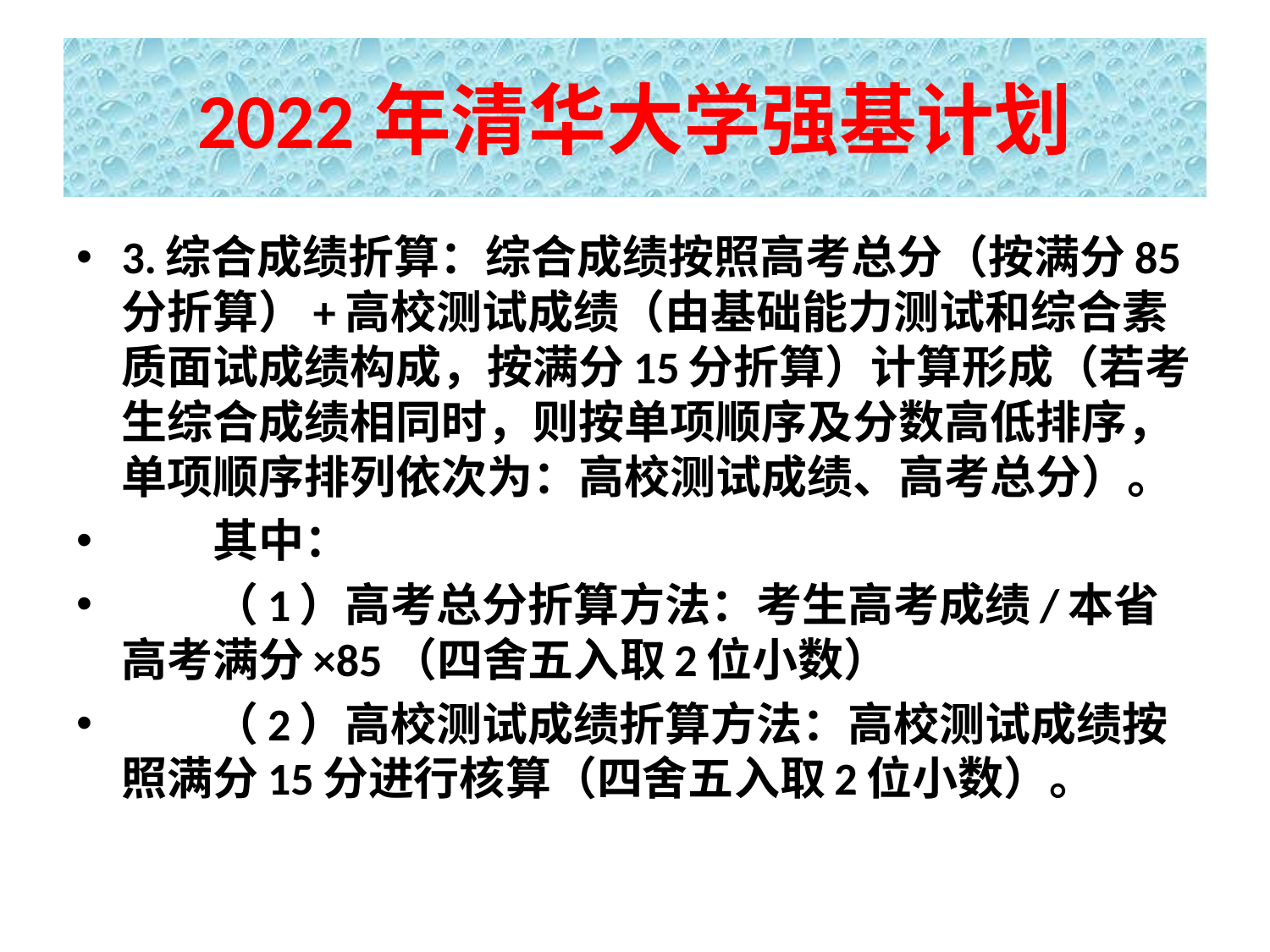

# 2022年清华大学强基计划
3.综合成绩折算：综合成绩按照高考总分（按满分85分折算）+高校测试成绩（由基础能力测试和综合素质面试成绩构成，按满分15分折算）计算形成（若考生综合成绩相同时，则按单项顺序及分数高低排序，单项顺序排列依次为：高校测试成绩、高考总分）。
　　其中：
　　（1）高考总分折算方法：考生高考成绩/本省高考满分×85（四舍五入取2位小数）
　　（2）高校测试成绩折算方法：高校测试成绩按照满分15分进行核算（四舍五入取2位小数）。